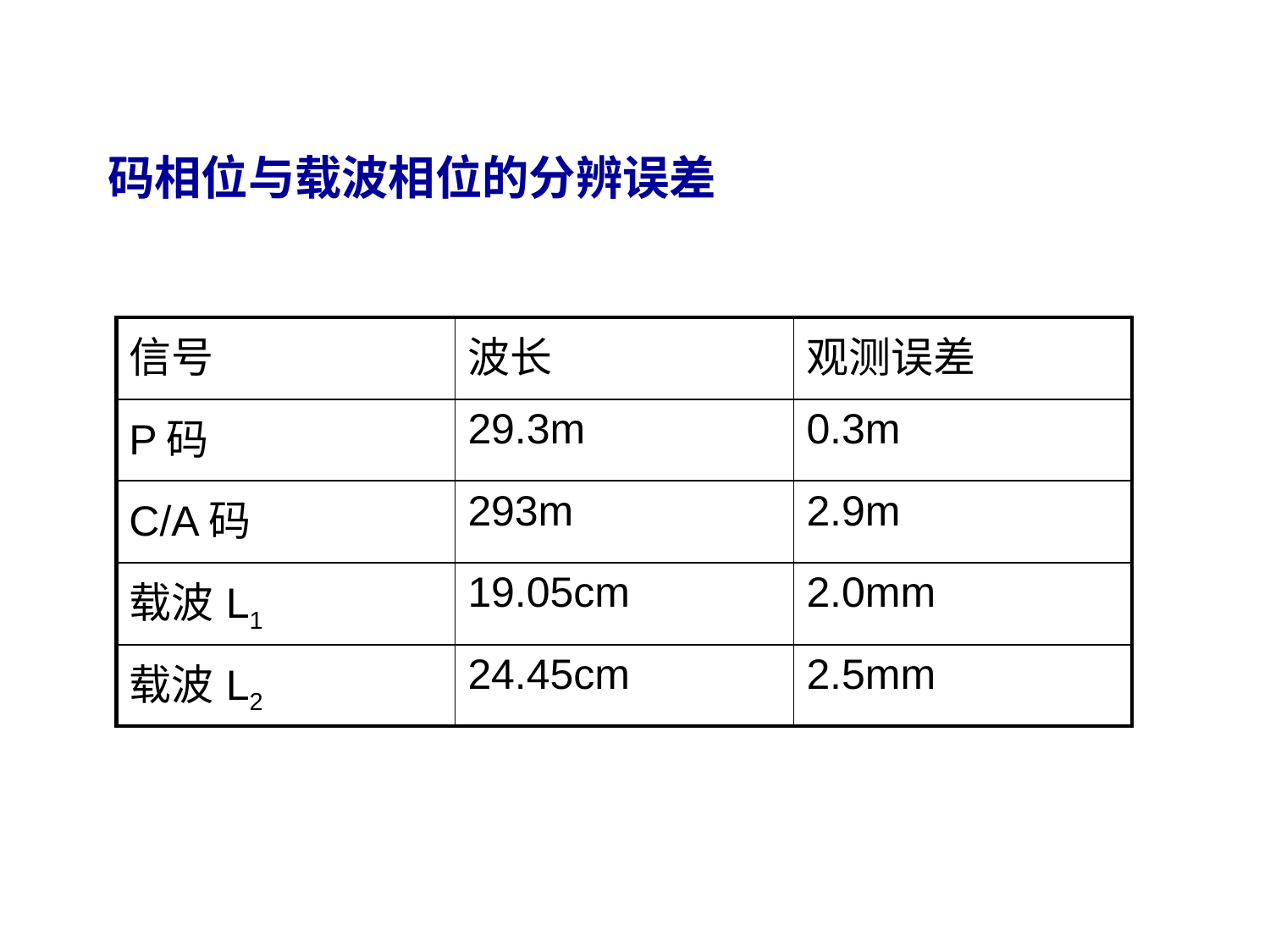

码相位与载波相位的分辨误差
| 信号 | 波长 | 观测误差 |
| --- | --- | --- |
| P码 | 29.3m | 0.3m |
| C/A码 | 293m | 2.9m |
| 载波L1 | 19.05cm | 2.0mm |
| 载波L2 | 24.45cm | 2.5mm |